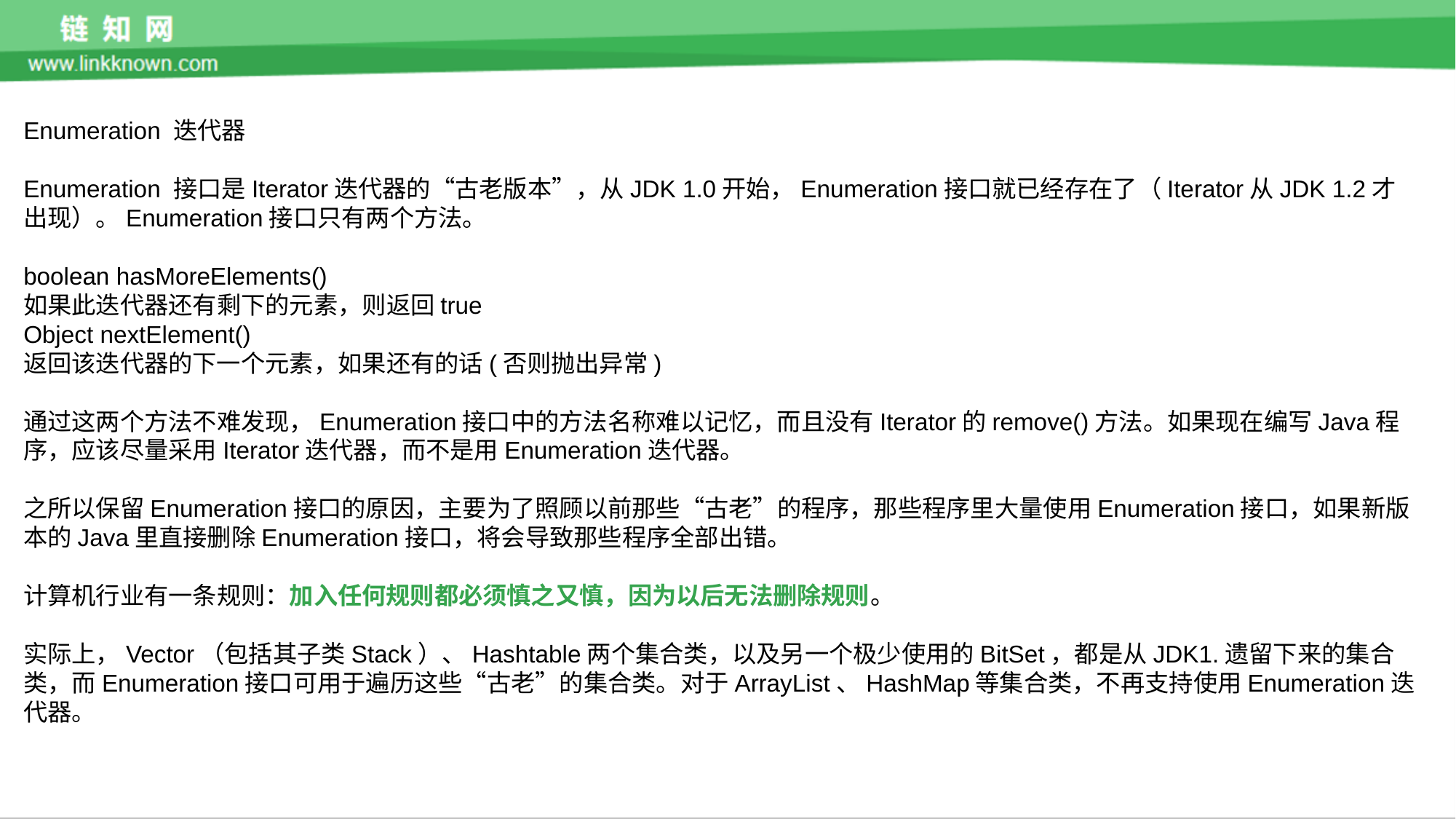

Enumeration 迭代器

Enumeration 接口是Iterator迭代器的“古老版本”，从JDK 1.0开始，Enumeration接口就已经存在了（Iterator从JDK 1.2才出现）。Enumeration接口只有两个方法。

boolean hasMoreElements()
如果此迭代器还有剩下的元素，则返回true
Object nextElement()
返回该迭代器的下一个元素，如果还有的话(否则抛出异常)

通过这两个方法不难发现，Enumeration接口中的方法名称难以记忆，而且没有Iterator的remove()方法。如果现在编写Java程序，应该尽量采用Iterator迭代器，而不是用Enumeration迭代器。

之所以保留Enumeration接口的原因，主要为了照顾以前那些“古老”的程序，那些程序里大量使用Enumeration接口，如果新版本的Java里直接删除Enumeration接口，将会导致那些程序全部出错。

计算机行业有一条规则：加入任何规则都必须慎之又慎，因为以后无法删除规则。

实际上，Vector（包括其子类Stack）、Hashtable两个集合类，以及另一个极少使用的BitSet，都是从JDK1.遗留下来的集合类，而Enumeration接口可用于遍历这些“古老”的集合类。对于ArrayList、HashMap等集合类，不再支持使用Enumeration迭代器。